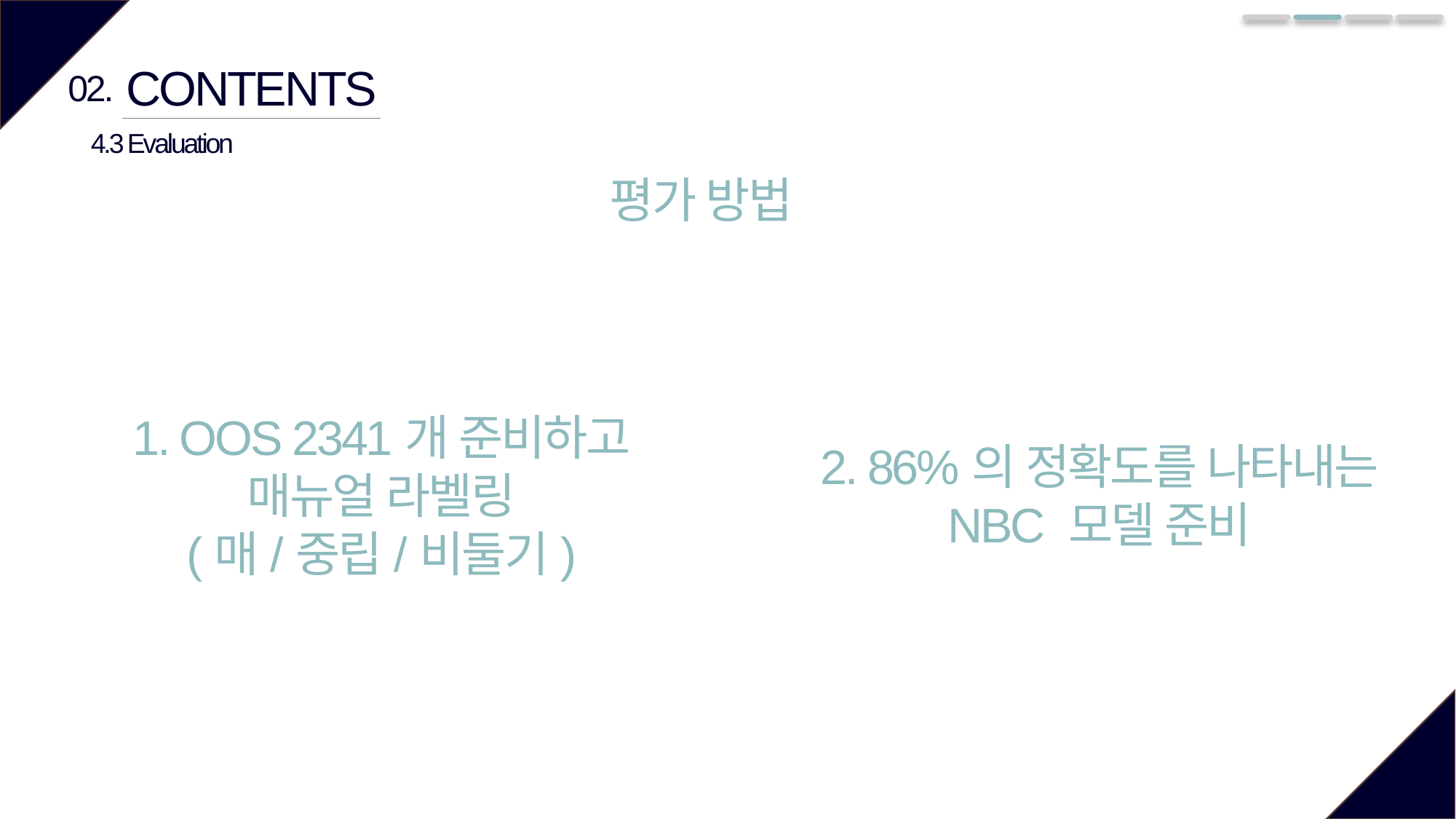

CONTENTS
02.
4.3 Evaluation
평가 방법
1. OOS 2341개 준비하고
매뉴얼 라벨링
(매/중립/비둘기)
2. 86%의 정확도를 나타내는
NBC 모델 준비